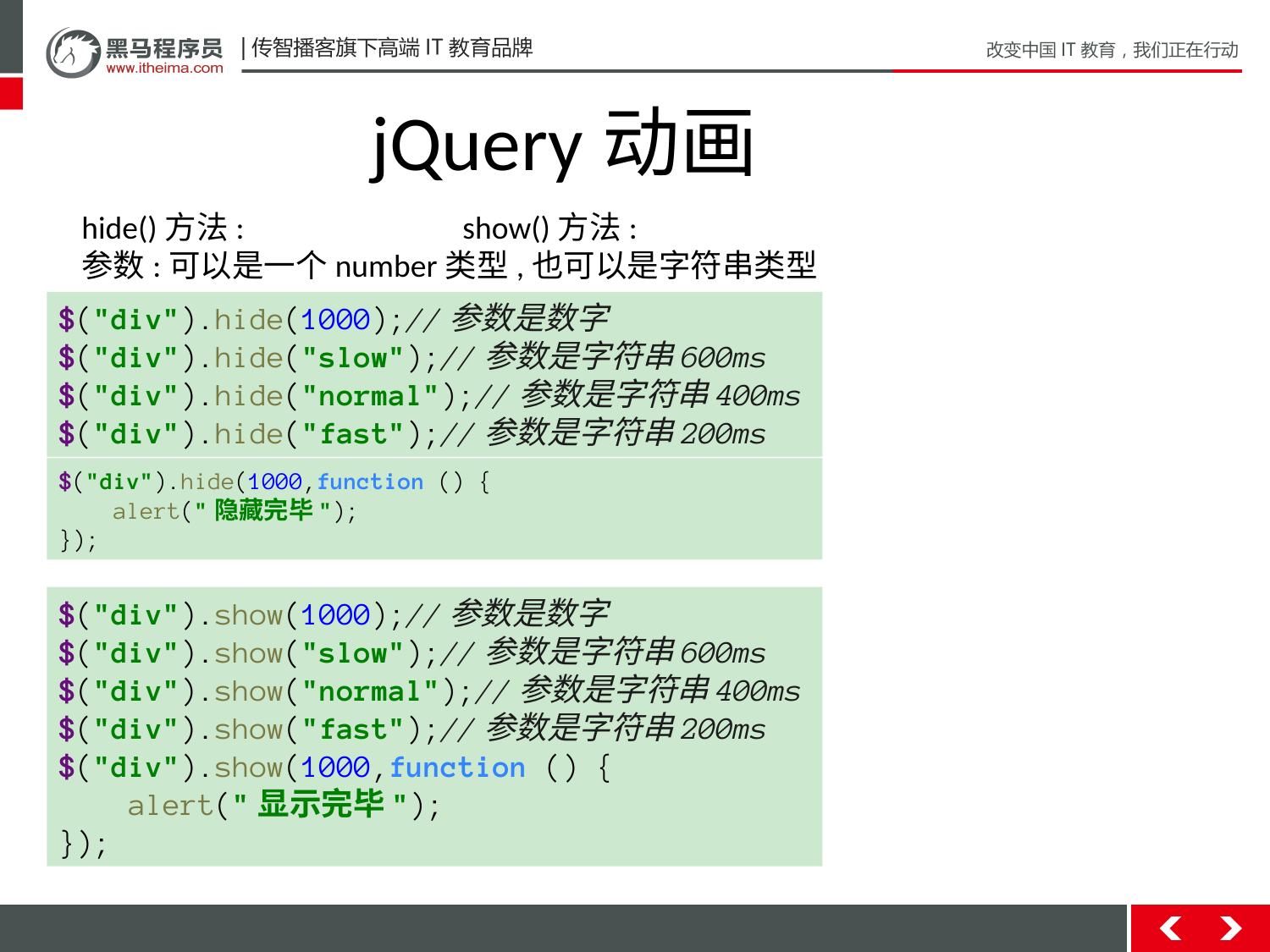

jQuery动画
hide()方法: 		show()方法:
参数:可以是一个number类型,也可以是字符串类型
$("div").hide(1000);//参数是数字
$("div").hide("slow");//参数是字符串600ms
$("div").hide("normal");//参数是字符串400ms
$("div").hide("fast");//参数是字符串200ms
$("div").hide(1000,function () {
    alert("隐藏完毕");
});
$("div").show(1000);//参数是数字
$("div").show("slow");//参数是字符串600ms
$("div").show("normal");//参数是字符串400ms
$("div").show("fast");//参数是字符串200ms
$("div").show(1000,function () {
    alert("显示完毕");
});